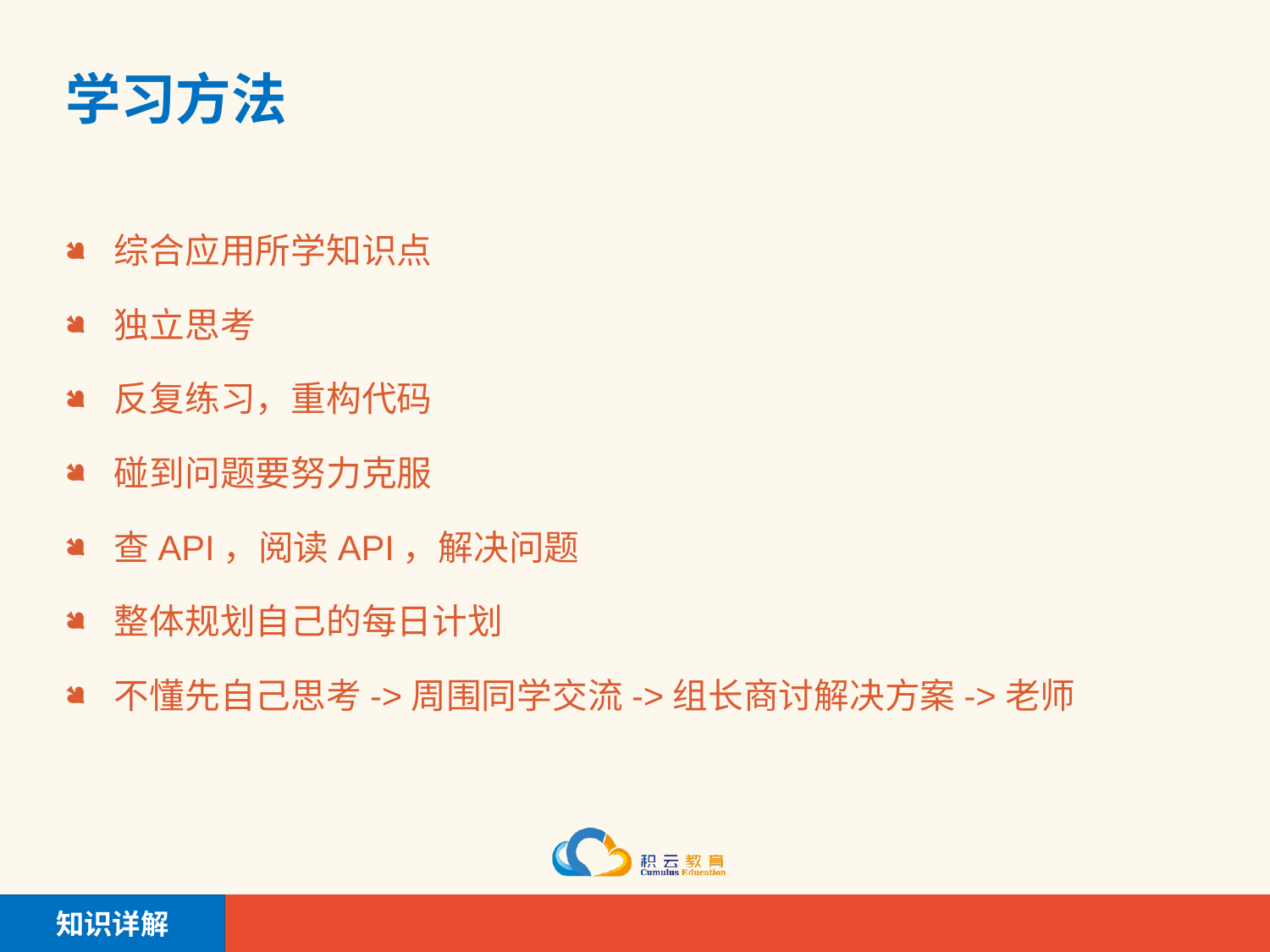

# 学习方法
综合应用所学知识点
独立思考
反复练习，重构代码
碰到问题要努力克服
查API，阅读API，解决问题
整体规划自己的每日计划
不懂先自己思考->周围同学交流->组长商讨解决方案->老师